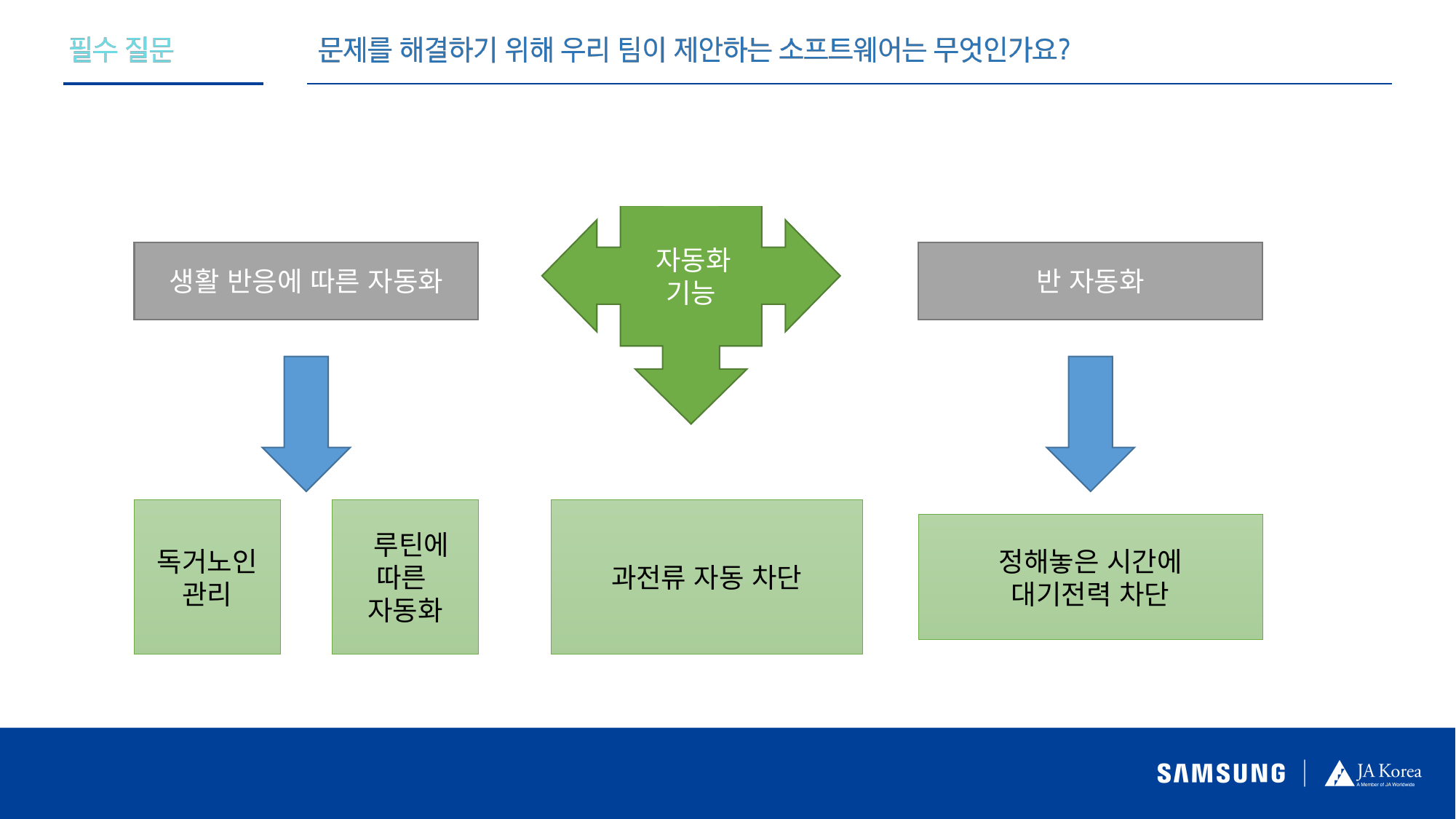

자동화
기능
생활 반응에 따른 자동화
반 자동화

독거노인
관리
 루틴에 따른
자동화
과전류 자동 차단
정해놓은 시간에
대기전력 차단